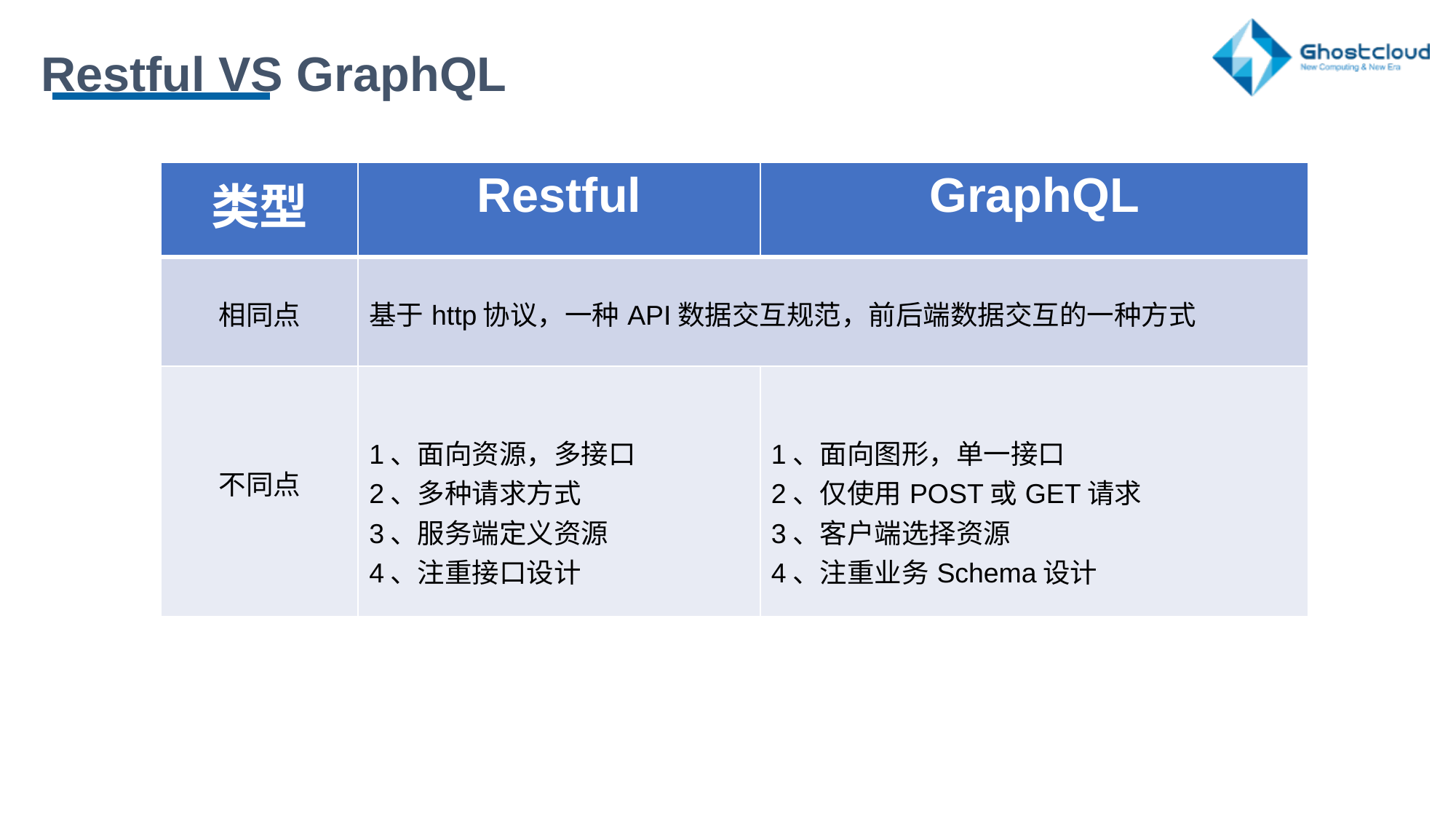

Restful VS GraphQL
| 类型 | Restful | GraphQL |
| --- | --- | --- |
| 相同点 | 基于http协议，一种API数据交互规范，前后端数据交互的一种方式 |  |
| 不同点 | 1、面向资源，多接口 2、多种请求方式 3、服务端定义资源 4、注重接口设计 | 1、面向图形，单一接口 2、仅使用POST或GET请求 3、客户端选择资源 4、注重业务Schema设计 |